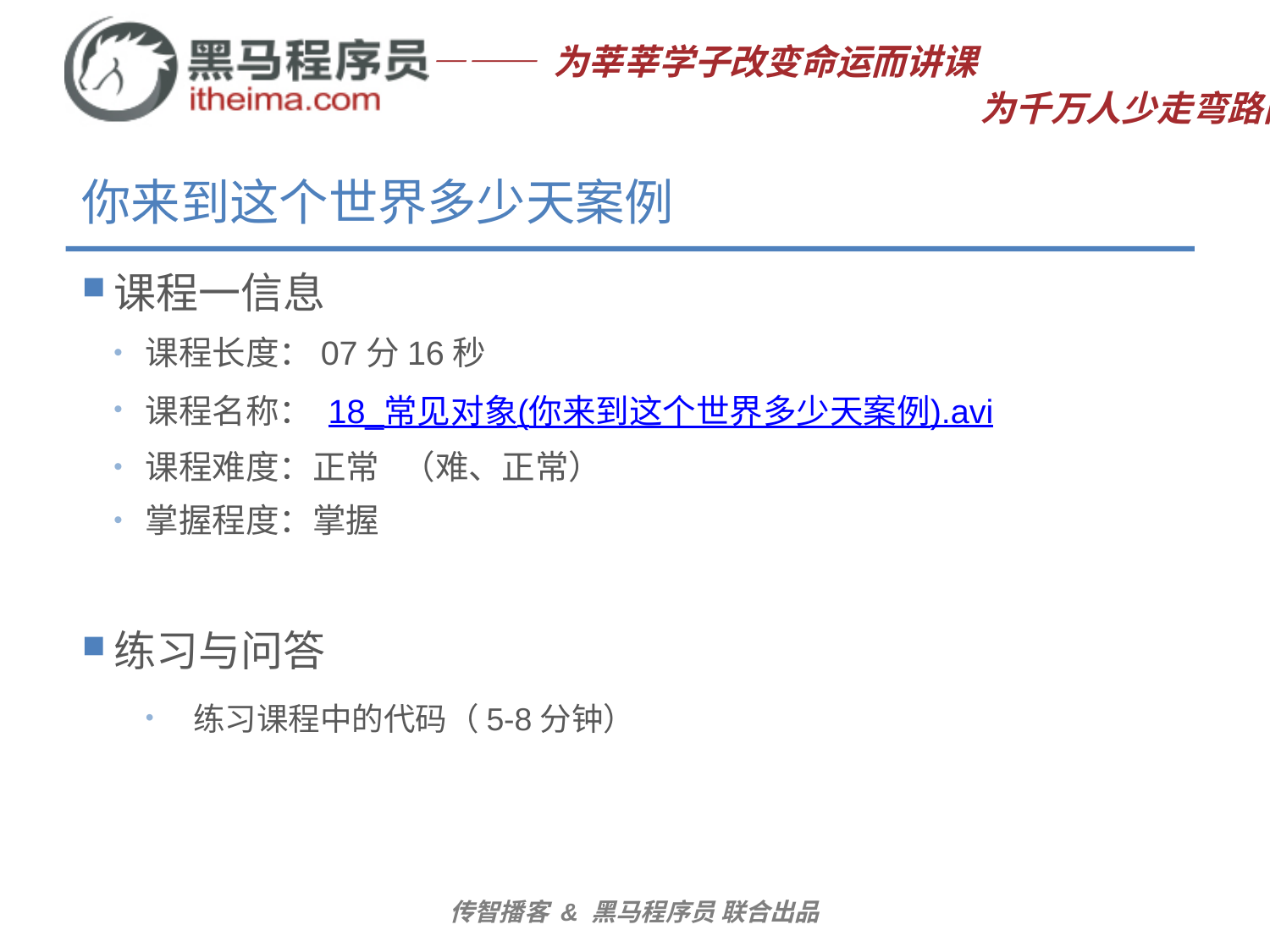

# 你来到这个世界多少天案例
课程一信息
课程长度：07分16秒
课程名称： 18_常见对象(你来到这个世界多少天案例).avi
课程难度：正常   （难、正常）
掌握程度：掌握

练习与问答
练习课程中的代码（5-8分钟）